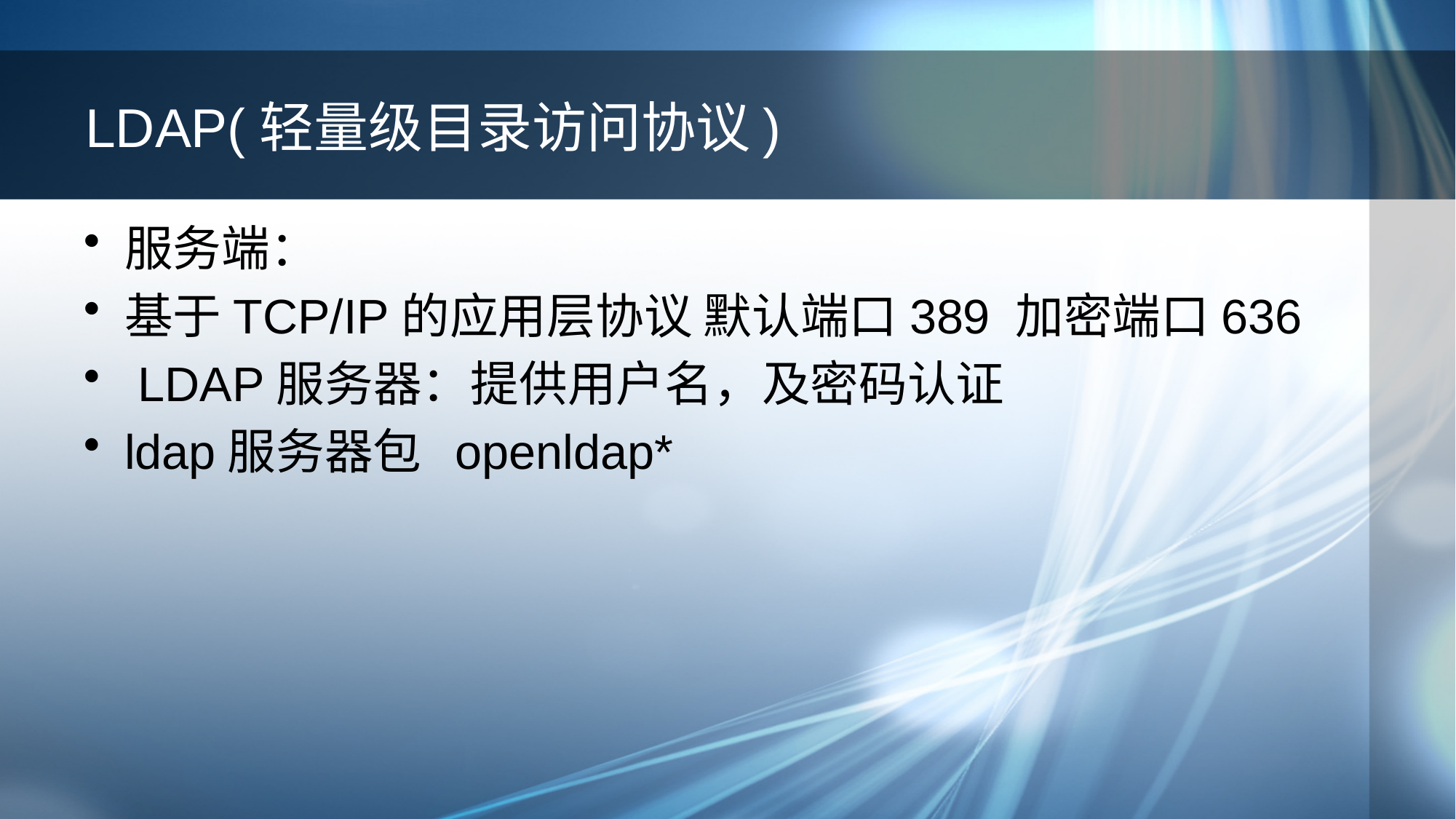

# LDAP(轻量级目录访问协议)
服务端：
基于TCP/IP的应用层协议 默认端口389 加密端口636
 LDAP服务器：提供用户名，及密码认证
ldap服务器包  openldap*